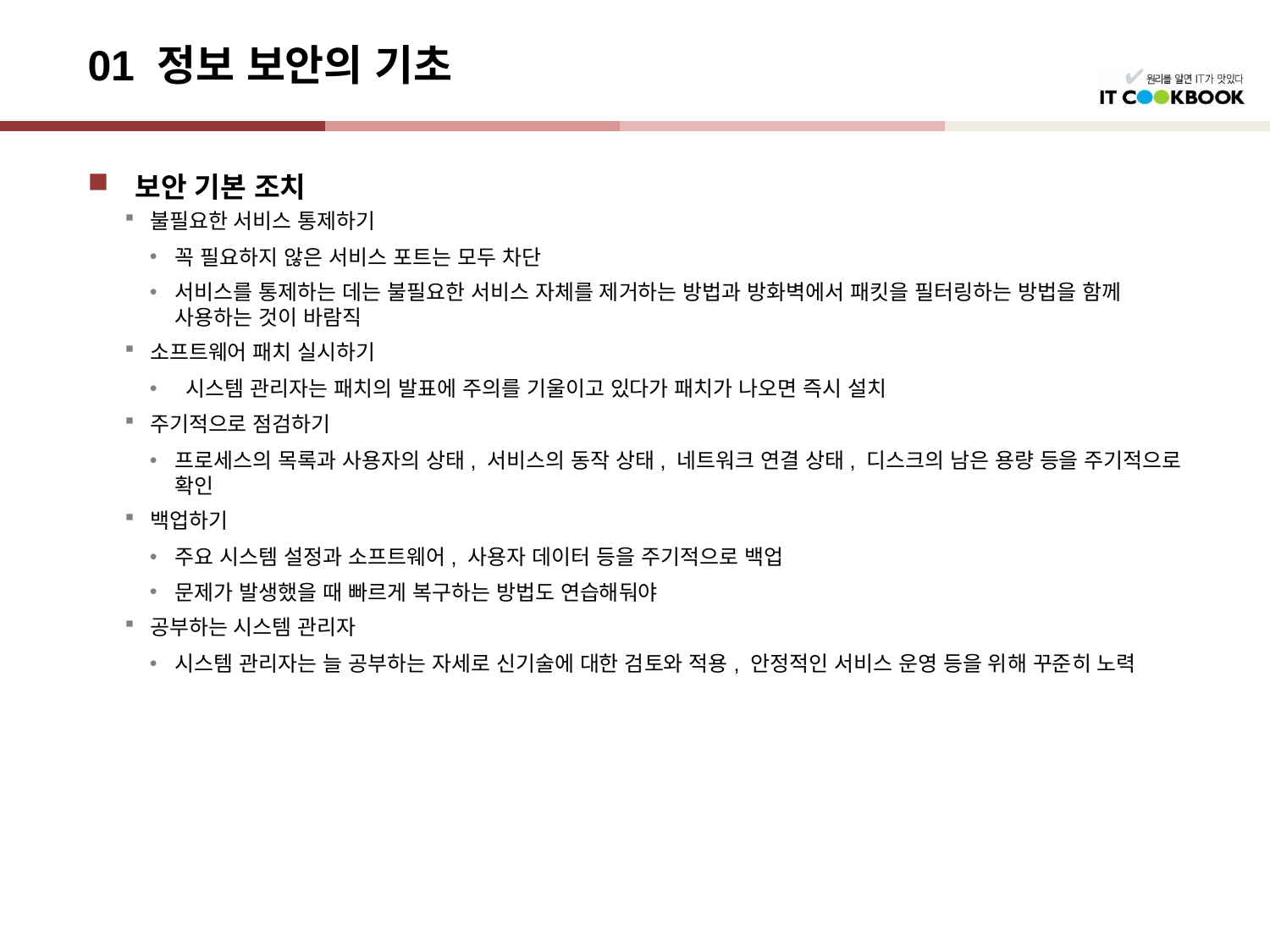

# 01 정보 보안의 기초
보안 기본 조치
불필요한 서비스 통제하기
꼭 필요하지 않은 서비스 포트는 모두 차단
서비스를 통제하는 데는 불필요한 서비스 자체를 제거하는 방법과 방화벽에서 패킷을 필터링하는 방법을 함께 사용하는 것이 바람직
소프트웨어 패치 실시하기
 시스템 관리자는 패치의 발표에 주의를 기울이고 있다가 패치가 나오면 즉시 설치
주기적으로 점검하기
프로세스의 목록과 사용자의 상태, 서비스의 동작 상태, 네트워크 연결 상태, 디스크의 남은 용량 등을 주기적으로 확인
백업하기
주요 시스템 설정과 소프트웨어, 사용자 데이터 등을 주기적으로 백업
문제가 발생했을 때 빠르게 복구하는 방법도 연습해둬야
공부하는 시스템 관리자
시스템 관리자는 늘 공부하는 자세로 신기술에 대한 검토와 적용, 안정적인 서비스 운영 등을 위해 꾸준히 노력